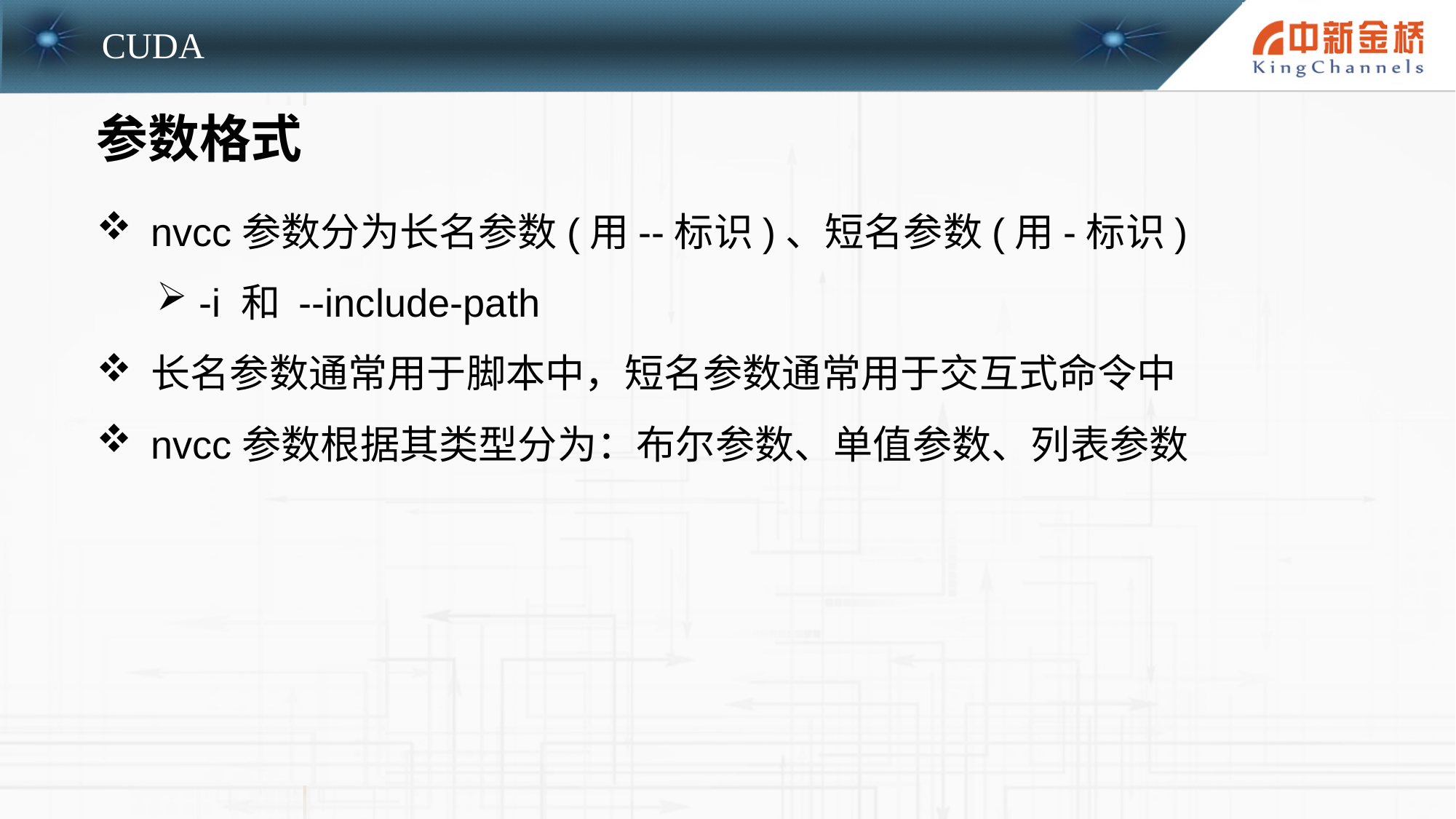

参数格式
nvcc参数分为长名参数(用--标识)、短名参数(用-标识)
 -i 和 --include-path
长名参数通常用于脚本中，短名参数通常用于交互式命令中
nvcc参数根据其类型分为：布尔参数、单值参数、列表参数